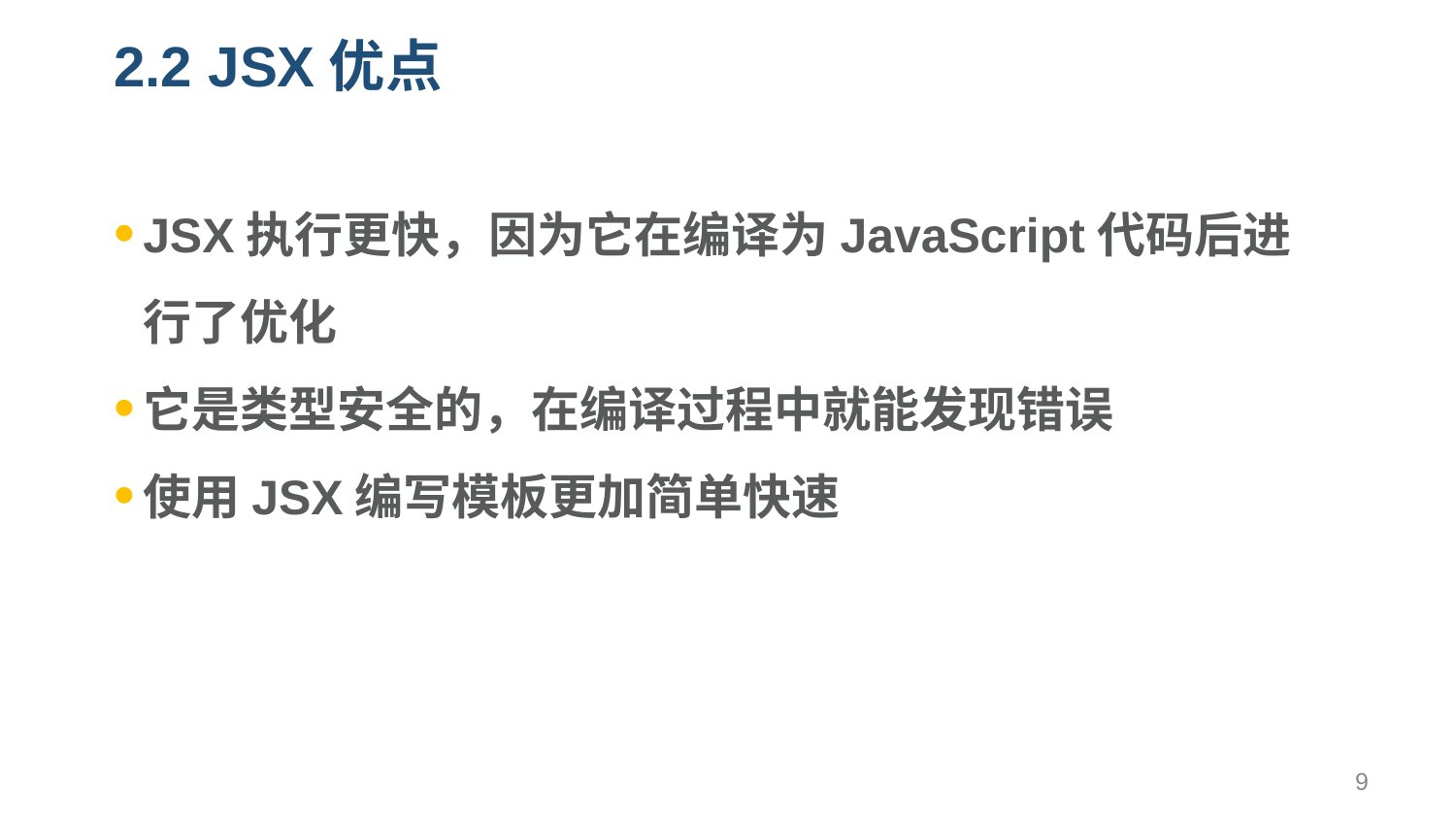

# 2.2 JSX优点
JSX执行更快，因为它在编译为JavaScript代码后进行了优化
它是类型安全的，在编译过程中就能发现错误
使用JSX编写模板更加简单快速
9